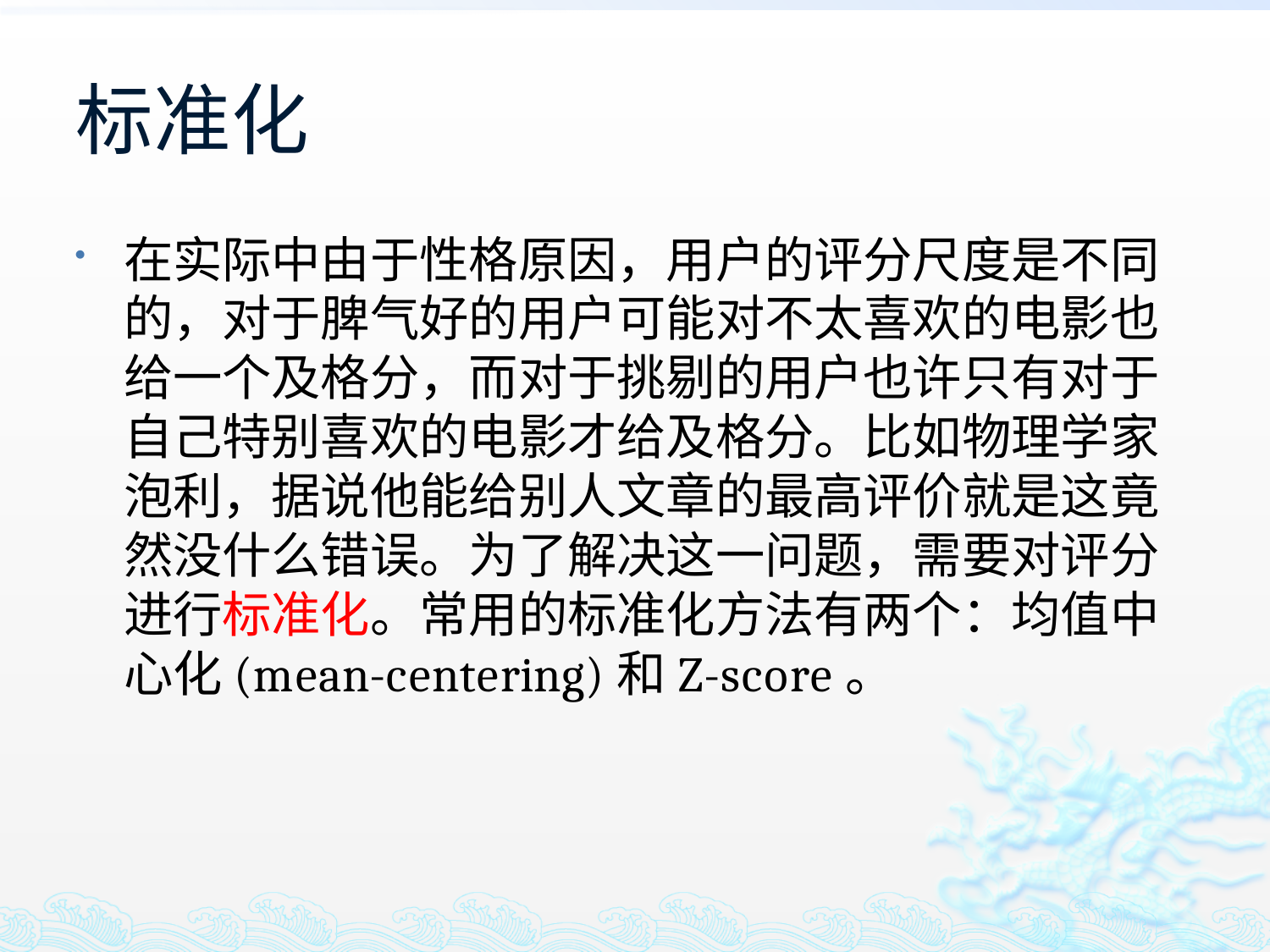

# 标准化
在实际中由于性格原因，用户的评分尺度是不同的，对于脾气好的用户可能对不太喜欢的电影也给一个及格分，而对于挑剔的用户也许只有对于自己特别喜欢的电影才给及格分。比如物理学家泡利，据说他能给别人文章的最高评价就是这竟然没什么错误。为了解决这一问题，需要对评分进行标准化。常用的标准化方法有两个：均值中心化(mean-centering)和Z-score。